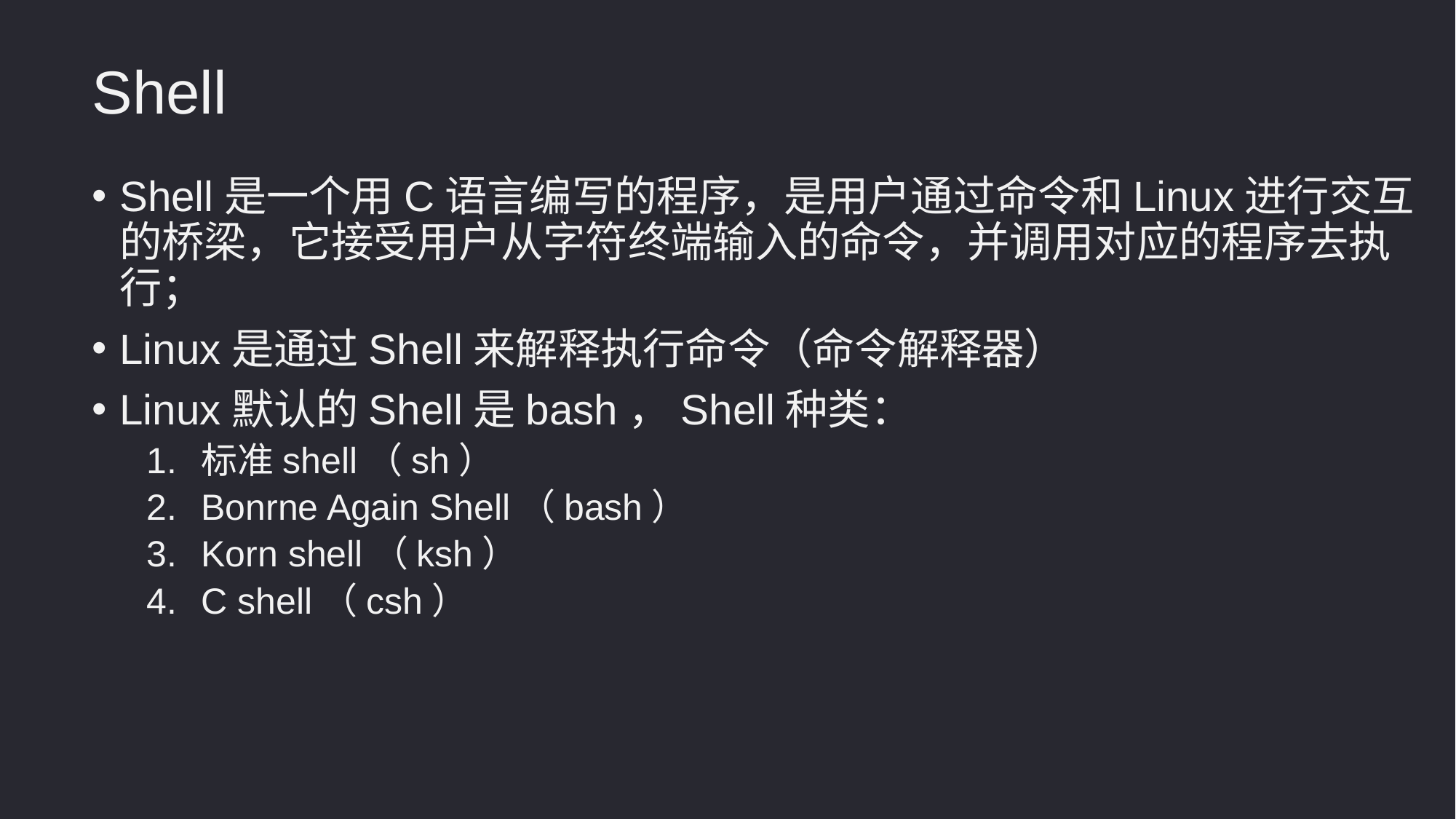

Shell
Shell是一个用C语言编写的程序，是用户通过命令和Linux进行交互的桥梁，它接受用户从字符终端输入的命令，并调用对应的程序去执行；
Linux是通过Shell来解释执行命令（命令解释器）
Linux默认的Shell是bash，Shell种类：
标准shell（sh）
Bonrne Again Shell（bash）
Korn shell（ksh）
C shell（csh）